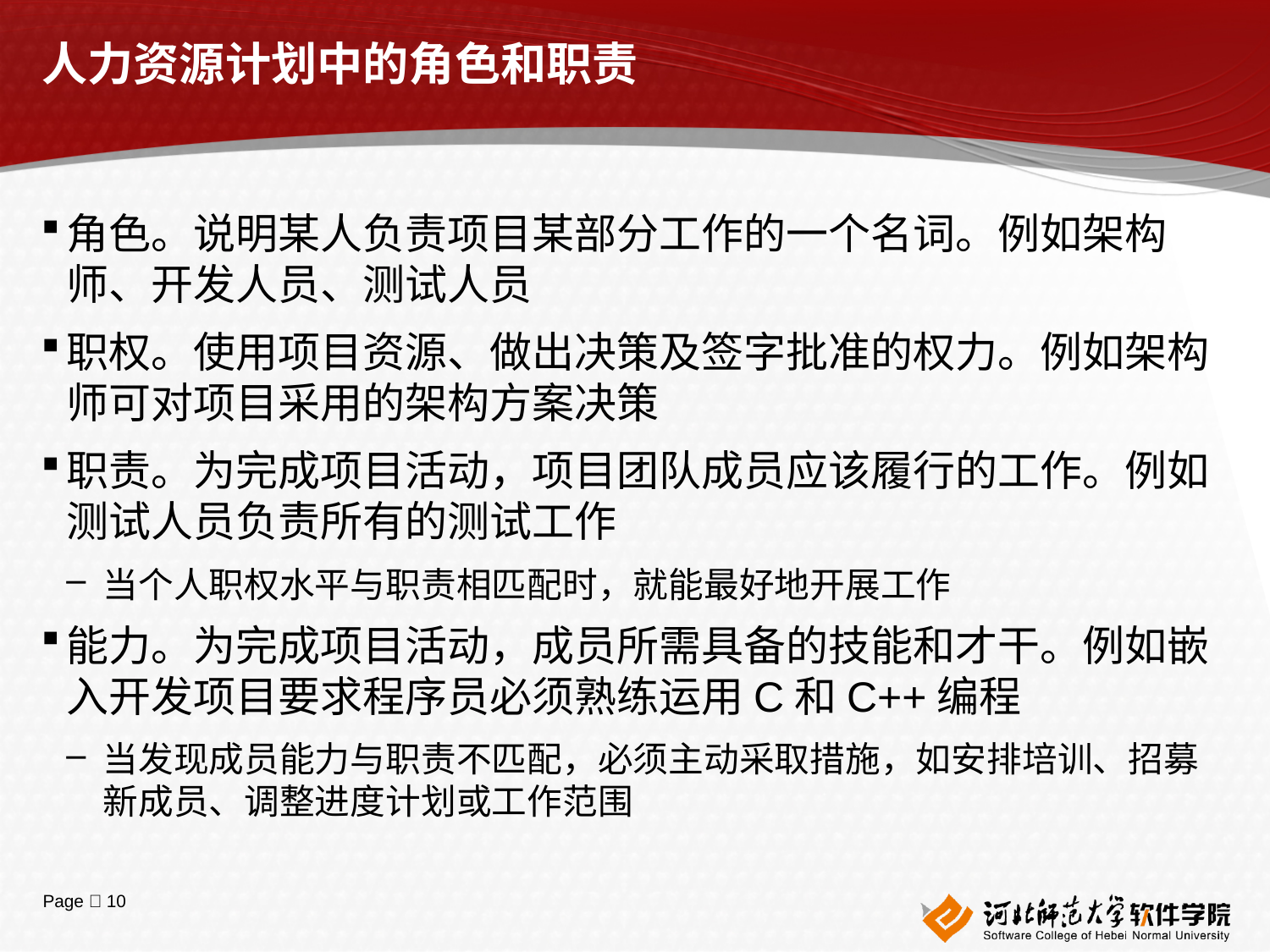

# 人力资源计划中的角色和职责
角色。说明某人负责项目某部分工作的一个名词。例如架构师、开发人员、测试人员
职权。使用项目资源、做出决策及签字批准的权力。例如架构师可对项目采用的架构方案决策
职责。为完成项目活动，项目团队成员应该履行的工作。例如测试人员负责所有的测试工作
当个人职权水平与职责相匹配时，就能最好地开展工作
能力。为完成项目活动，成员所需具备的技能和才干。例如嵌入开发项目要求程序员必须熟练运用C和C++编程
当发现成员能力与职责不匹配，必须主动采取措施，如安排培训、招募新成员、调整进度计划或工作范围